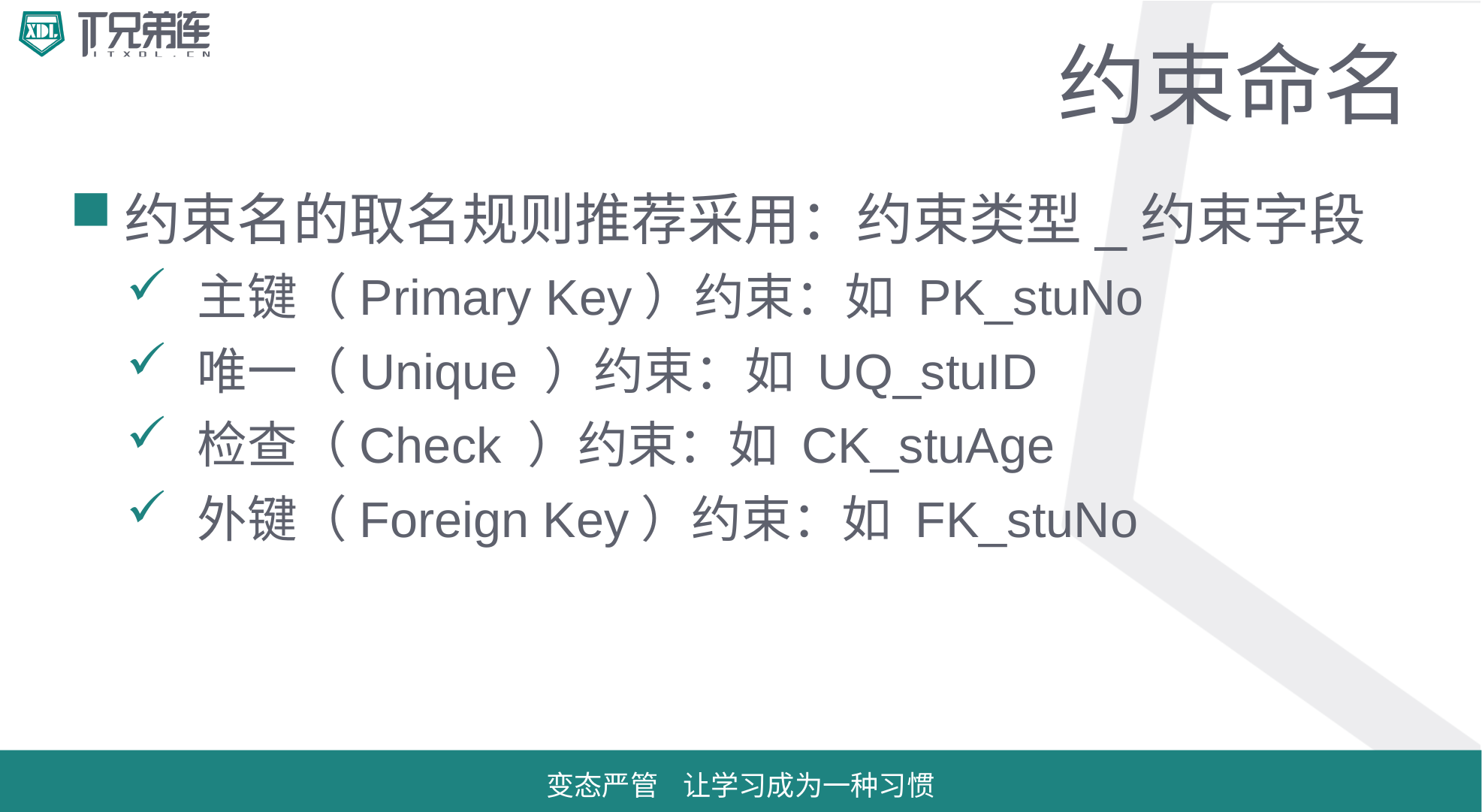

# 约束命名
约束名的取名规则推荐采用：约束类型_约束字段
主键（Primary Key）约束：如 PK_stuNo
唯一（Unique ）约束：如 UQ_stuID
检查（Check ）约束：如 CK_stuAge
外键（Foreign Key）约束：如 FK_stuNo